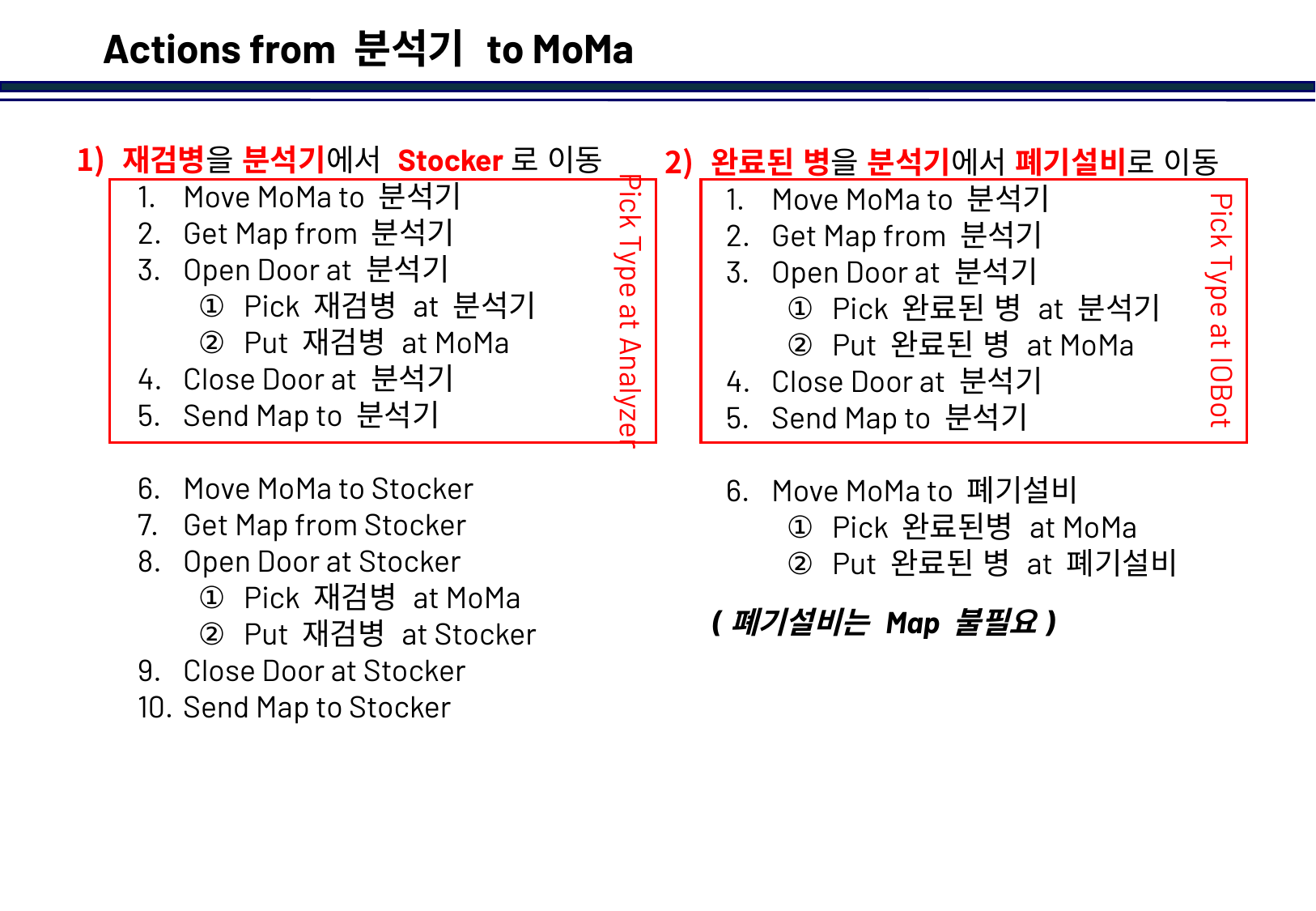

# Actions from 분석기 to MoMa
재검병을 분석기에서 Stocker로 이동
Move MoMa to 분석기
Get Map from 분석기
Open Door at 분석기
Pick 재검병 at 분석기
Put 재검병 at MoMa
Close Door at 분석기
Send Map to 분석기
Move MoMa to Stocker
Get Map from Stocker
Open Door at Stocker
Pick 재검병 at MoMa
Put 재검병 at Stocker
Close Door at Stocker
Send Map to Stocker
완료된 병을 분석기에서 폐기설비로 이동
Move MoMa to 분석기
Get Map from 분석기
Open Door at 분석기
Pick 완료된 병 at 분석기
Put 완료된 병 at MoMa
Close Door at 분석기
Send Map to 분석기
Move MoMa to 폐기설비
Pick 완료된병 at MoMa
Put 완료된 병 at 폐기설비
Pick Type at Analyzer
Pick Type at IOBot
(폐기설비는 Map 불필요)